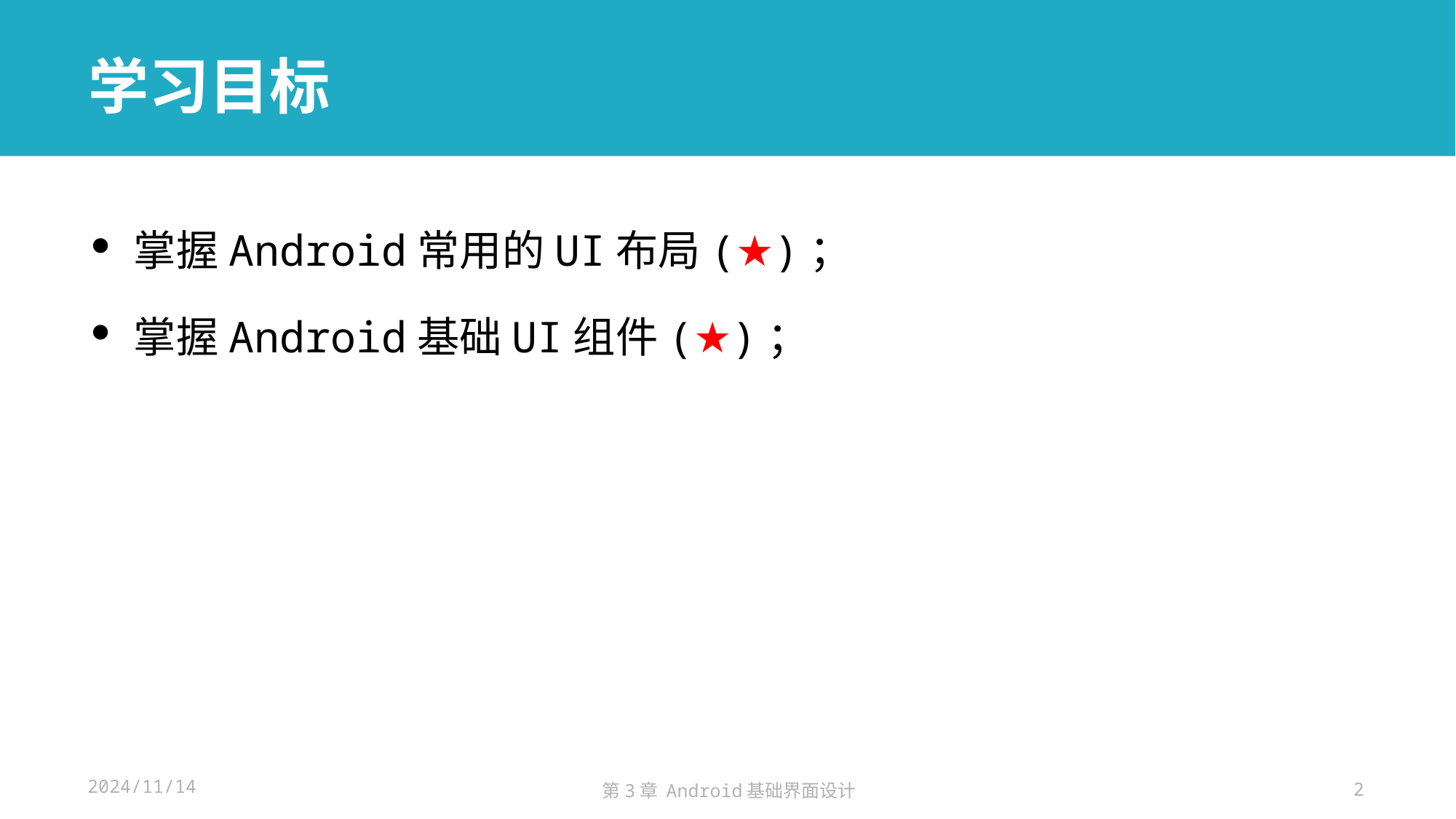

# 学习目标
掌握Android常用的UI布局(★)；
掌握Android基础UI组件(★)；

2024/11/14
第3章 Android基础界面设计
2